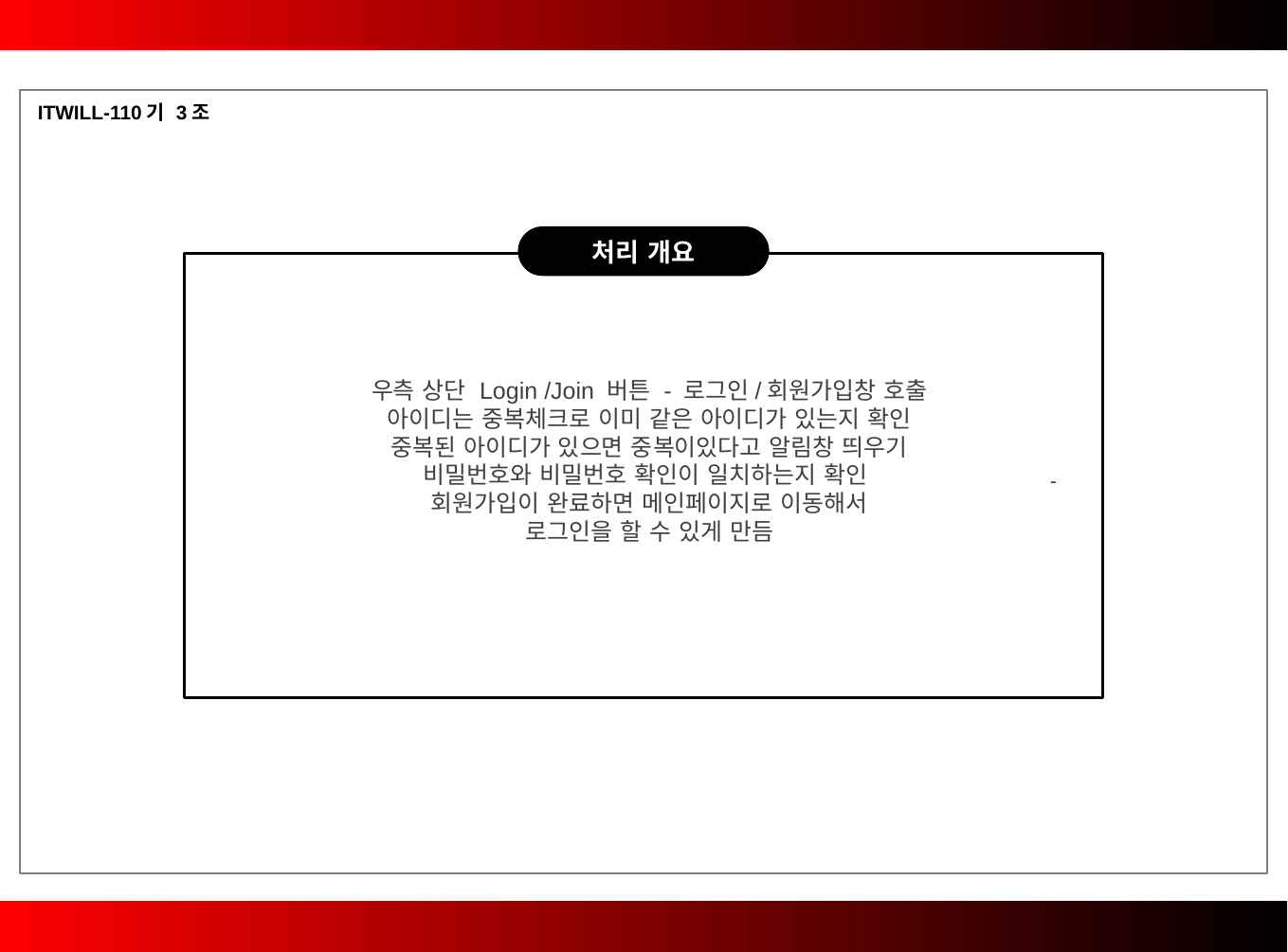

ITWILL-110기 3조
처리 개요

우측 상단 Login /Join 버튼 - 로그인/회원가입창 호출
아이디는 중복체크로 이미 같은 아이디가 있는지 확인
중복된 아이디가 있으면 중복이있다고 알림창 띄우기
비밀번호와 비밀번호 확인이 일치하는지 확인
회원가입이 완료하면 메인페이지로 이동해서
로그인을 할 수 있게 만듬

-